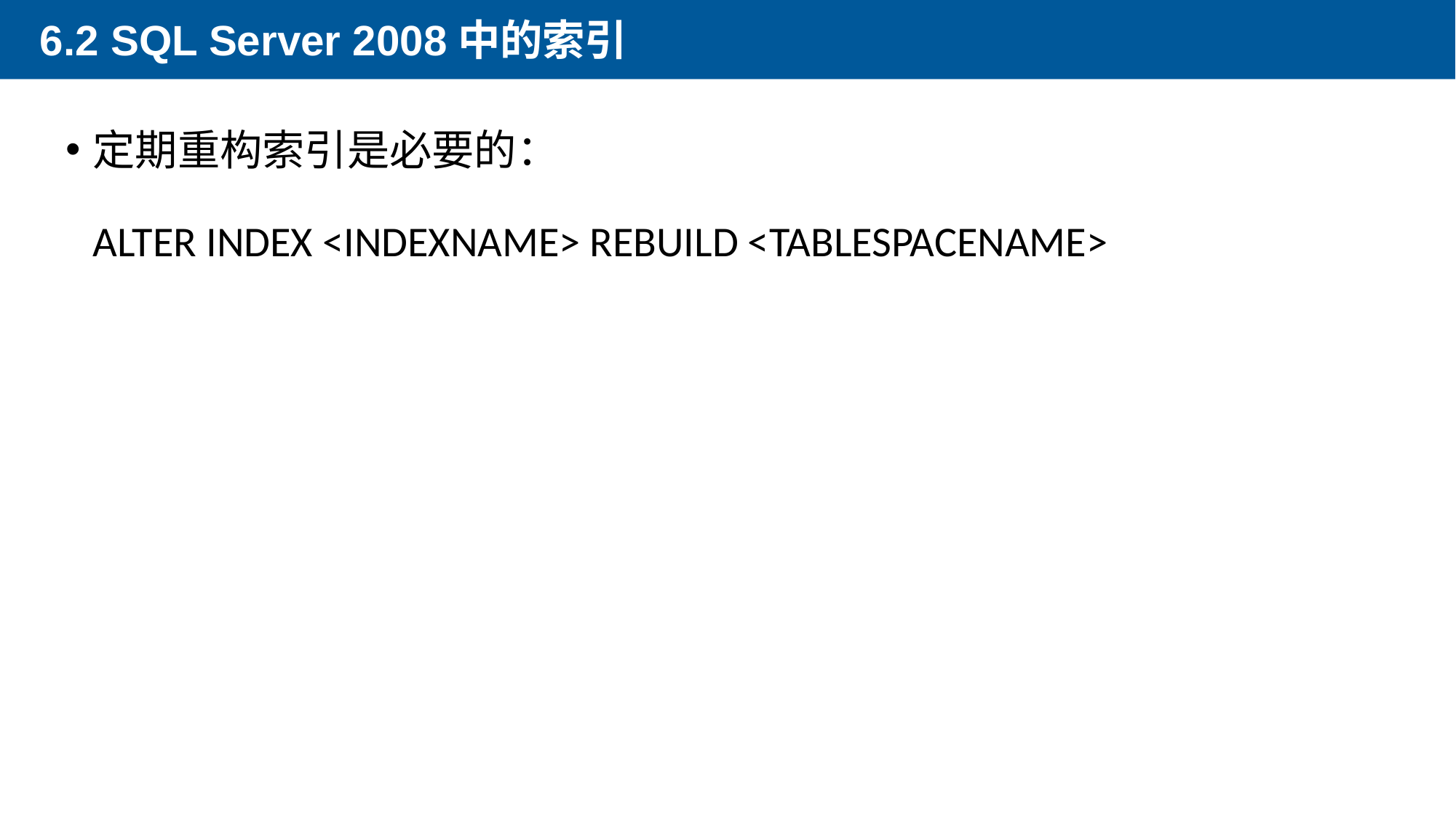

6.2 SQL Server 2008中的索引
定期重构索引是必要的：
ALTER INDEX <INDEXNAME> REBUILD <TABLESPACENAME>